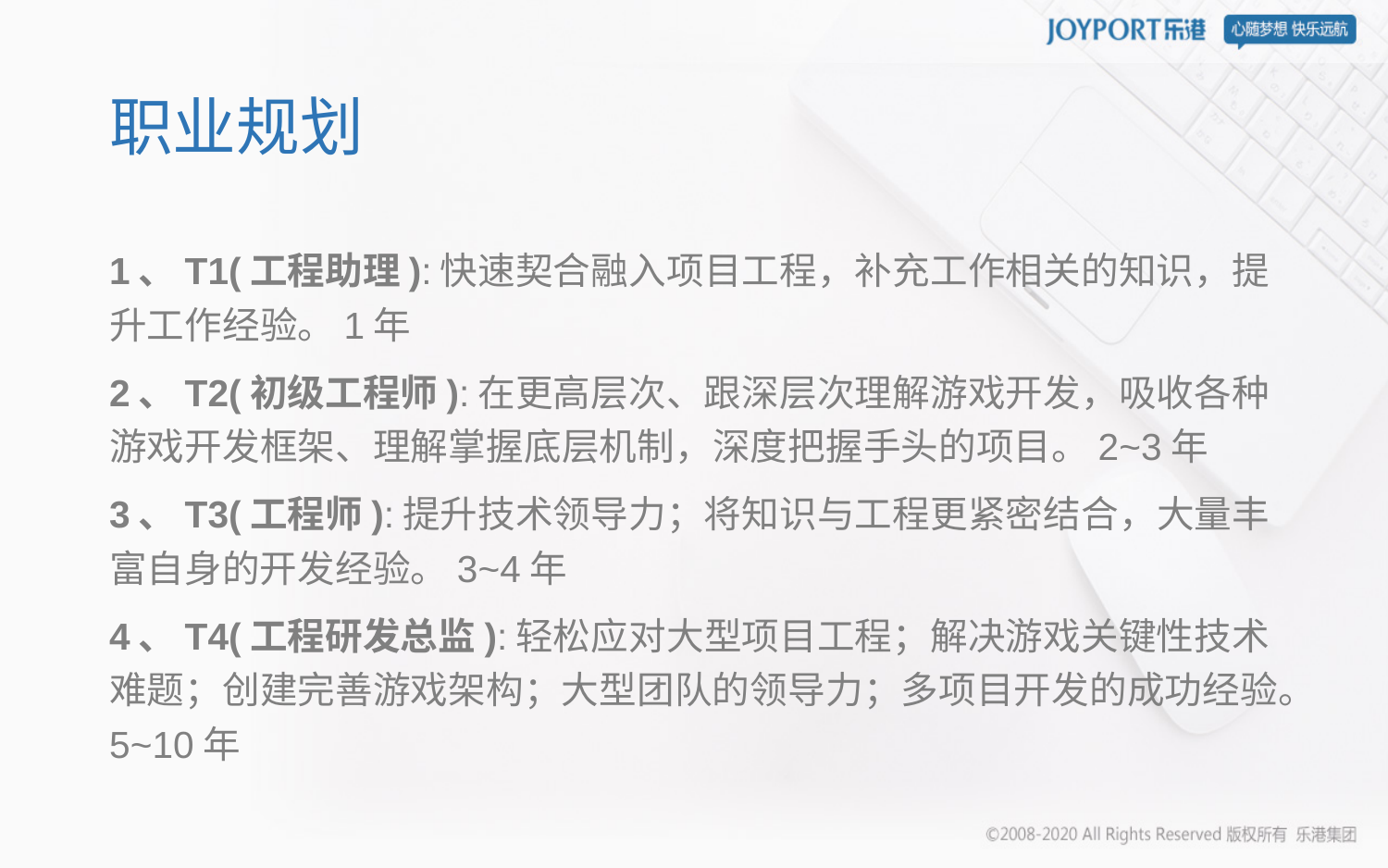

# 职业规划
1、T1(工程助理):快速契合融入项目工程，补充工作相关的知识，提升工作经验。1年
2、T2(初级工程师):在更高层次、跟深层次理解游戏开发，吸收各种游戏开发框架、理解掌握底层机制，深度把握手头的项目。2~3年
3、T3(工程师):提升技术领导力；将知识与工程更紧密结合，大量丰富自身的开发经验。3~4年
4、T4(工程研发总监):轻松应对大型项目工程；解决游戏关键性技术难题；创建完善游戏架构；大型团队的领导力；多项目开发的成功经验。5~10年